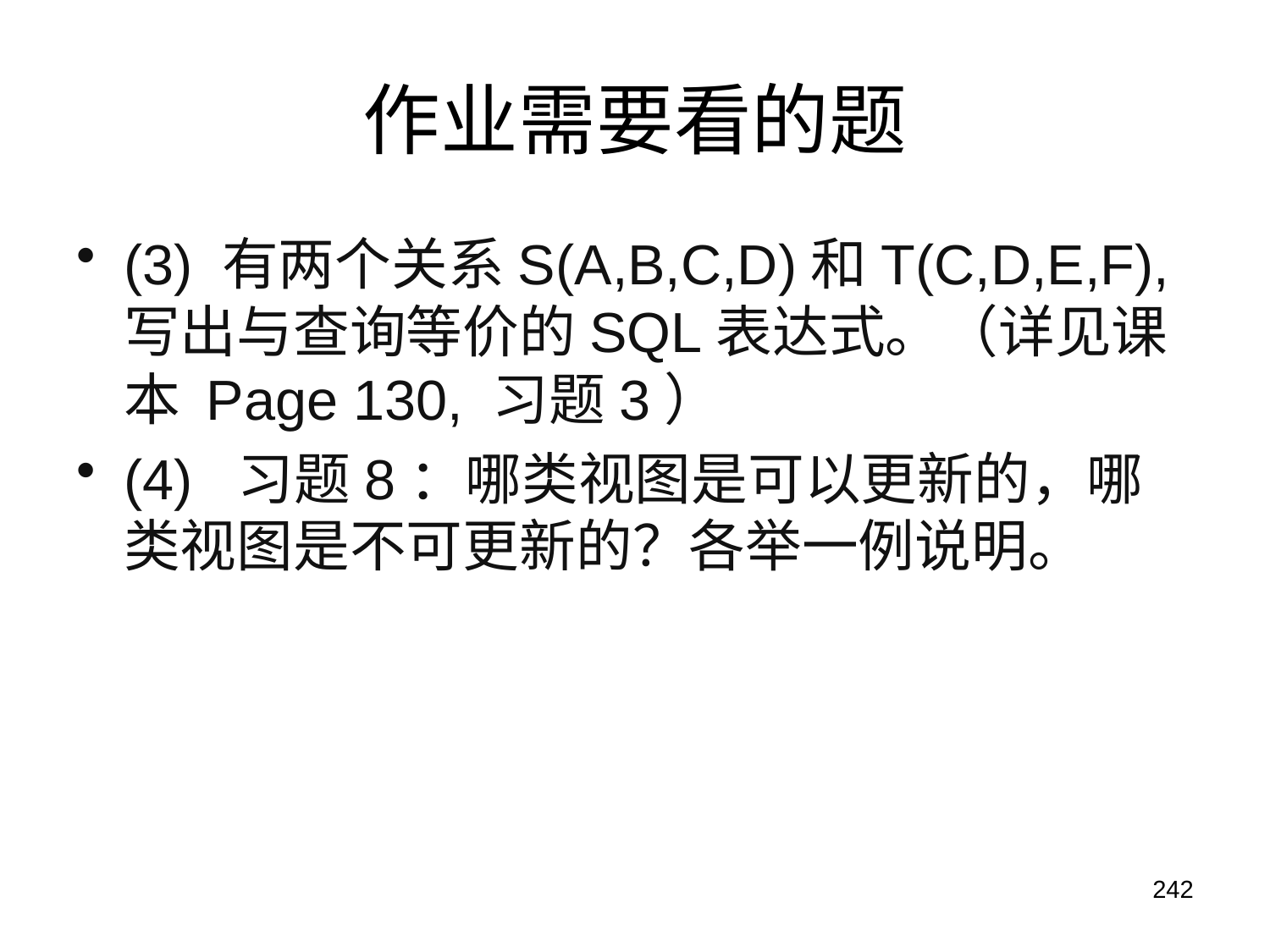

# 作业需要看的题
(3) 有两个关系S(A,B,C,D)和T(C,D,E,F),写出与查询等价的SQL表达式。（详见课本 Page 130, 习题3）
(4)  习题8：哪类视图是可以更新的，哪类视图是不可更新的？各举一例说明。

242